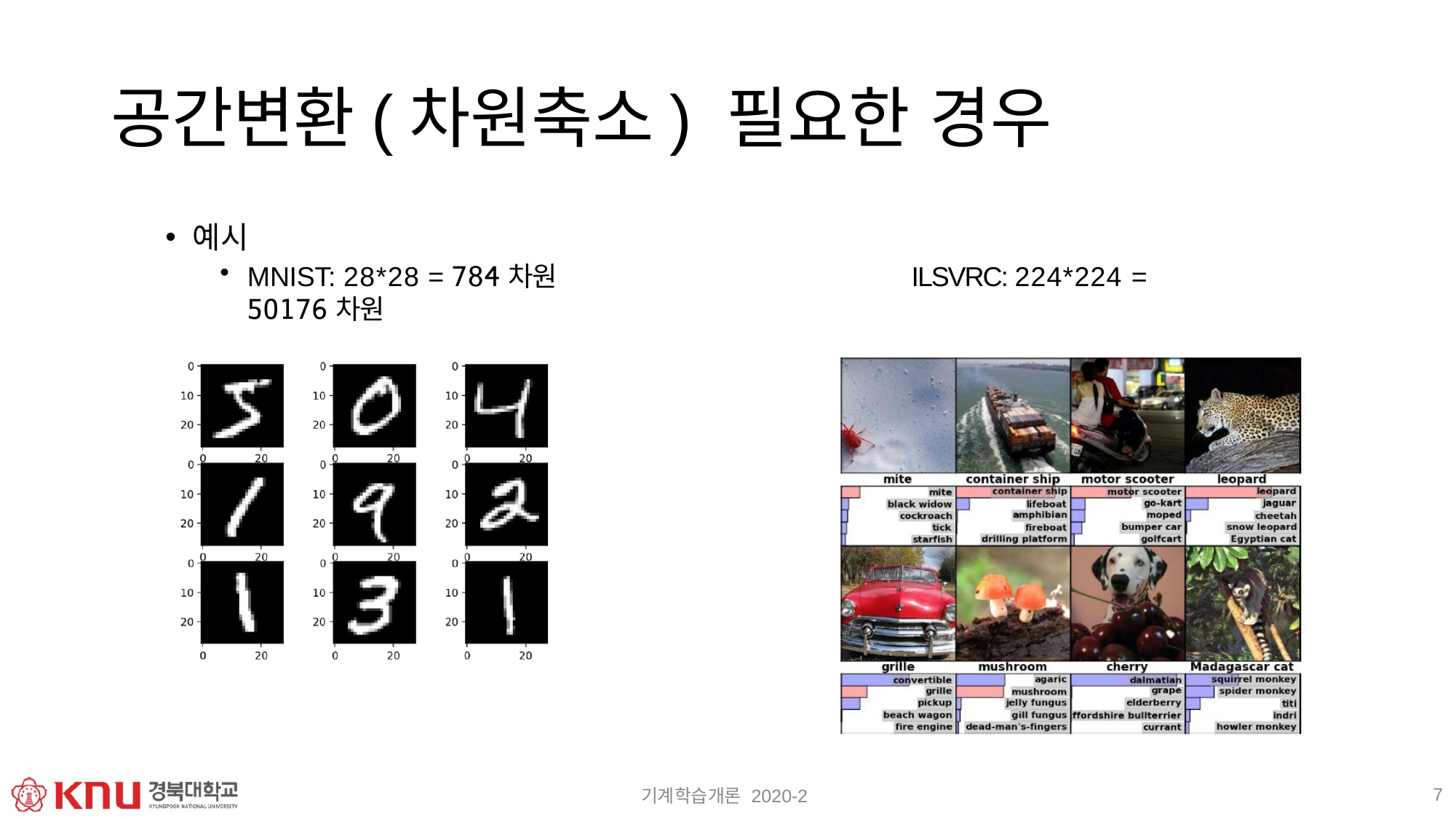

# 공간변환(차원축소) 필요한 경우
예시
MNIST: 28*28 = 784차원	ILSVRC: 224*224 = 50176차원

7
기계학습개론 2020-2